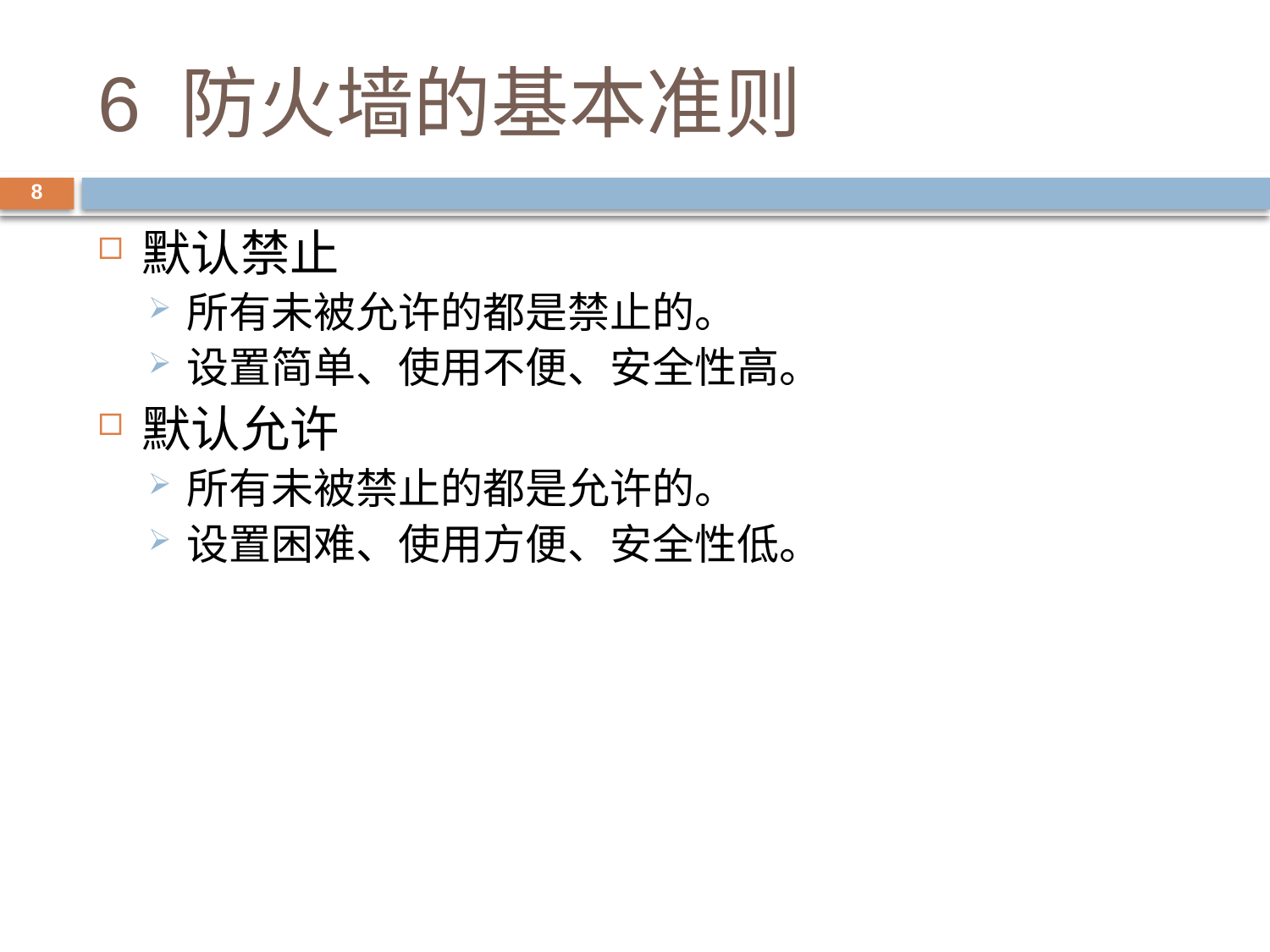

# 6 防火墙的基本准则
8
默认禁止
所有未被允许的都是禁止的。
设置简单、使用不便、安全性高。
默认允许
所有未被禁止的都是允许的。
设置困难、使用方便、安全性低。